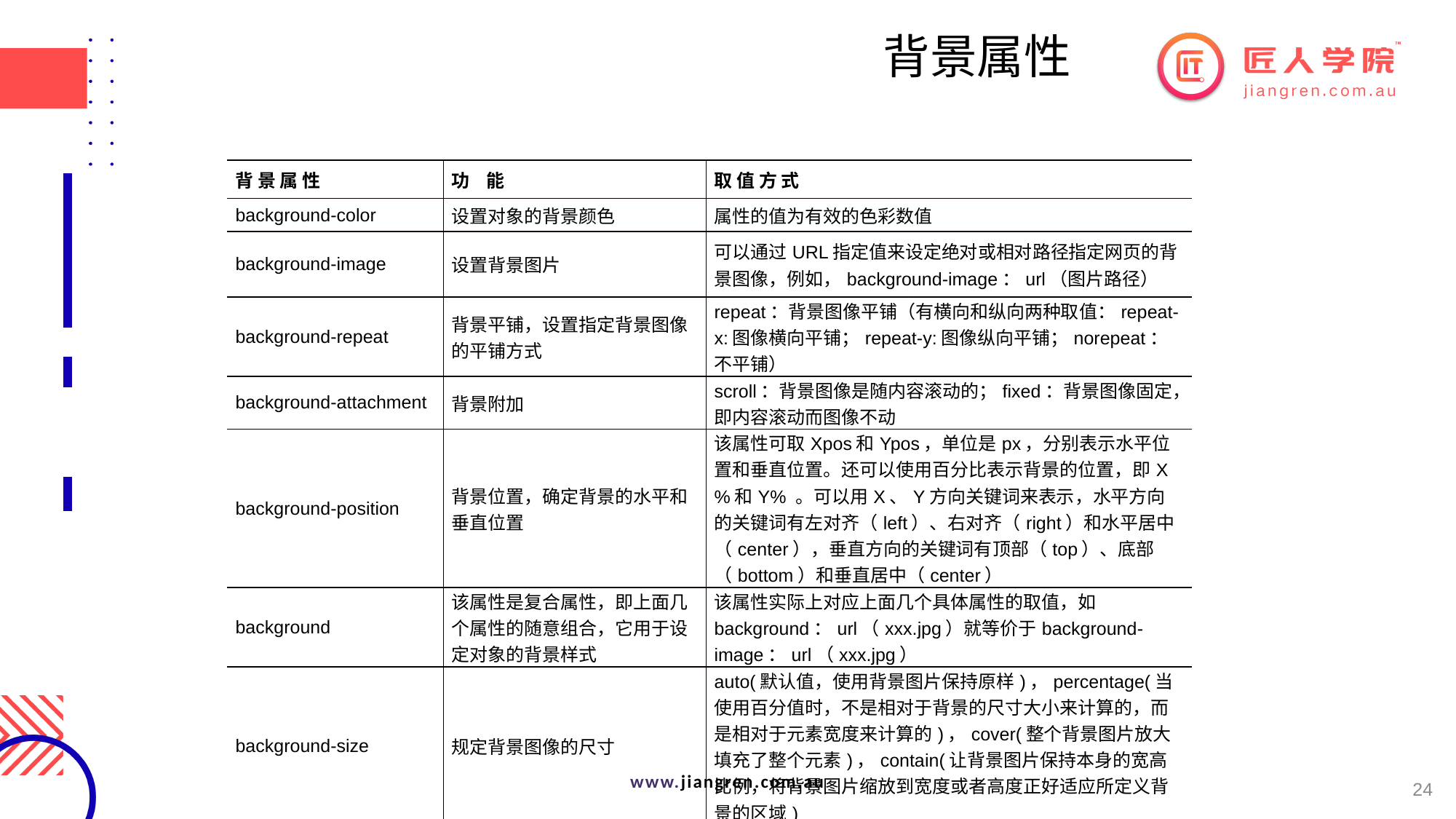

# 背景属性

| 背 景 属 性 | 功 能 | 取 值 方 式 |
| --- | --- | --- |
| background-color | 设置对象的背景颜色 | 属性的值为有效的色彩数值 |
| background-image | 设置背景图片 | 可以通过URL指定值来设定绝对或相对路径指定网页的背景图像，例如，background-image：url（图片路径） |
| background-repeat | 背景平铺，设置指定背景图像的平铺方式 | repeat：背景图像平铺（有横向和纵向两种取值：repeat-x:图像横向平铺；repeat-y:图像纵向平铺；norepeat：不平铺） |
| background-attachment | 背景附加 | scroll：背景图像是随内容滚动的；fixed：背景图像固定，即内容滚动而图像不动 |
| background-position | 背景位置，确定背景的水平和垂直位置 | 该属性可取Xpos和Ypos，单位是px，分别表示水平位置和垂直位置。还可以使用百分比表示背景的位置，即X%和Y% 。可以用X、Y方向关键词来表示，水平方向的关键词有左对齐（left）、右对齐（right）和水平居中（center），垂直方向的关键词有顶部（top）、底部（bottom）和垂直居中（center） |
| background | 该属性是复合属性，即上面几个属性的随意组合，它用于设定对象的背景样式 | 该属性实际上对应上面几个具体属性的取值，如background：url（xxx.jpg）就等价于background-image：url（xxx.jpg） |
| background-size | 规定背景图像的尺寸 | auto(默认值，使用背景图片保持原样)，percentage(当使用百分值时，不是相对于背景的尺寸大小来计算的，而是相对于元素宽度来计算的)，cover(整个背景图片放大填充了整个元素)，contain(让背景图片保持本身的宽高比例，将背景图片缩放到宽度或者高度正好适应所定义背景的区域) |
24